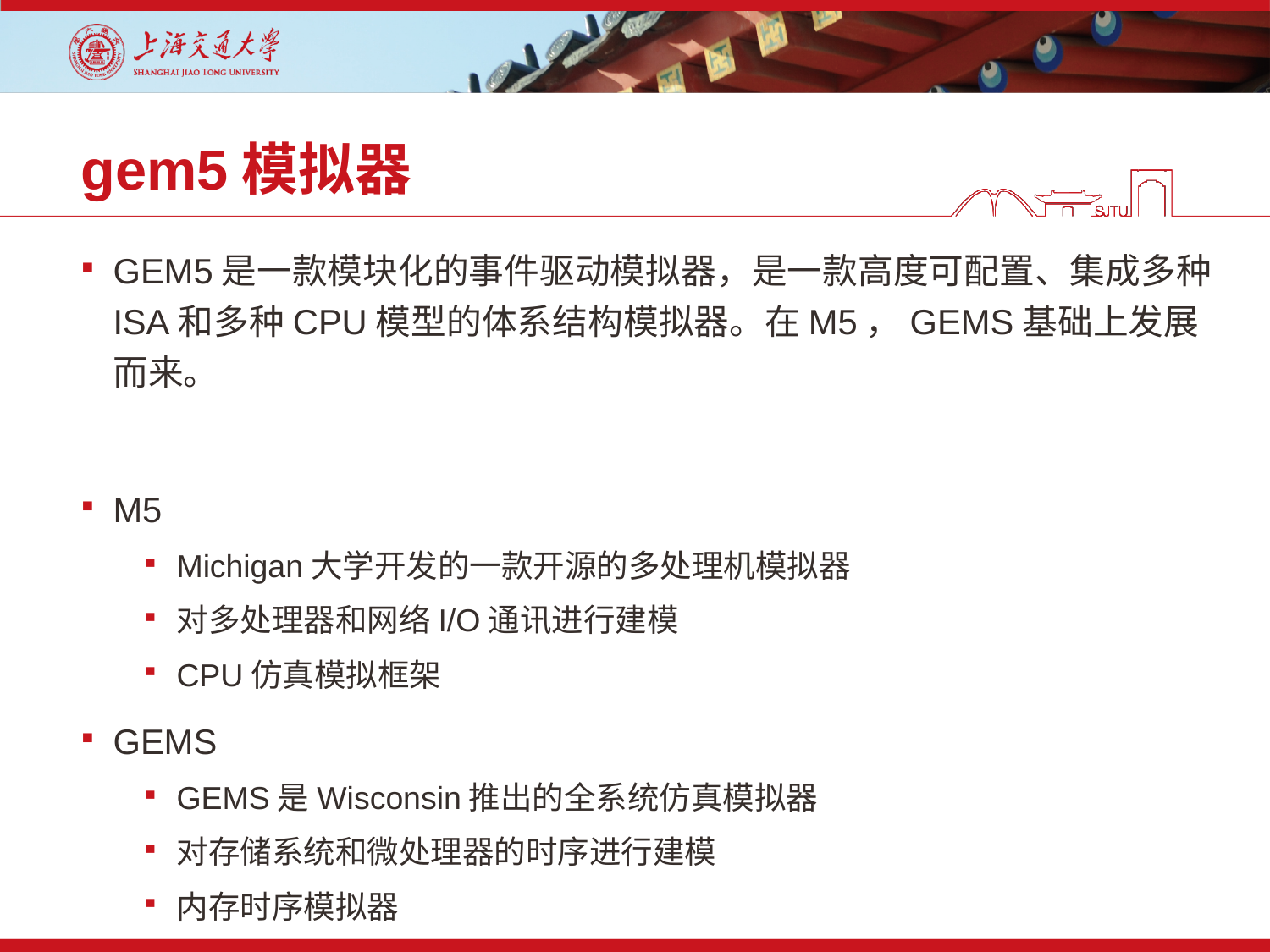

# gem5模拟器
GEM5是一款模块化的事件驱动模拟器，是一款高度可配置、集成多种ISA和多种CPU模型的体系结构模拟器。在M5，GEMS基础上发展而来。

M5
Michigan大学开发的一款开源的多处理机模拟器
对多处理器和网络I/O通讯进行建模
CPU仿真模拟框架
GEMS
GEMS是Wisconsin推出的全系统仿真模拟器
对存储系统和微处理器的时序进行建模
内存时序模拟器